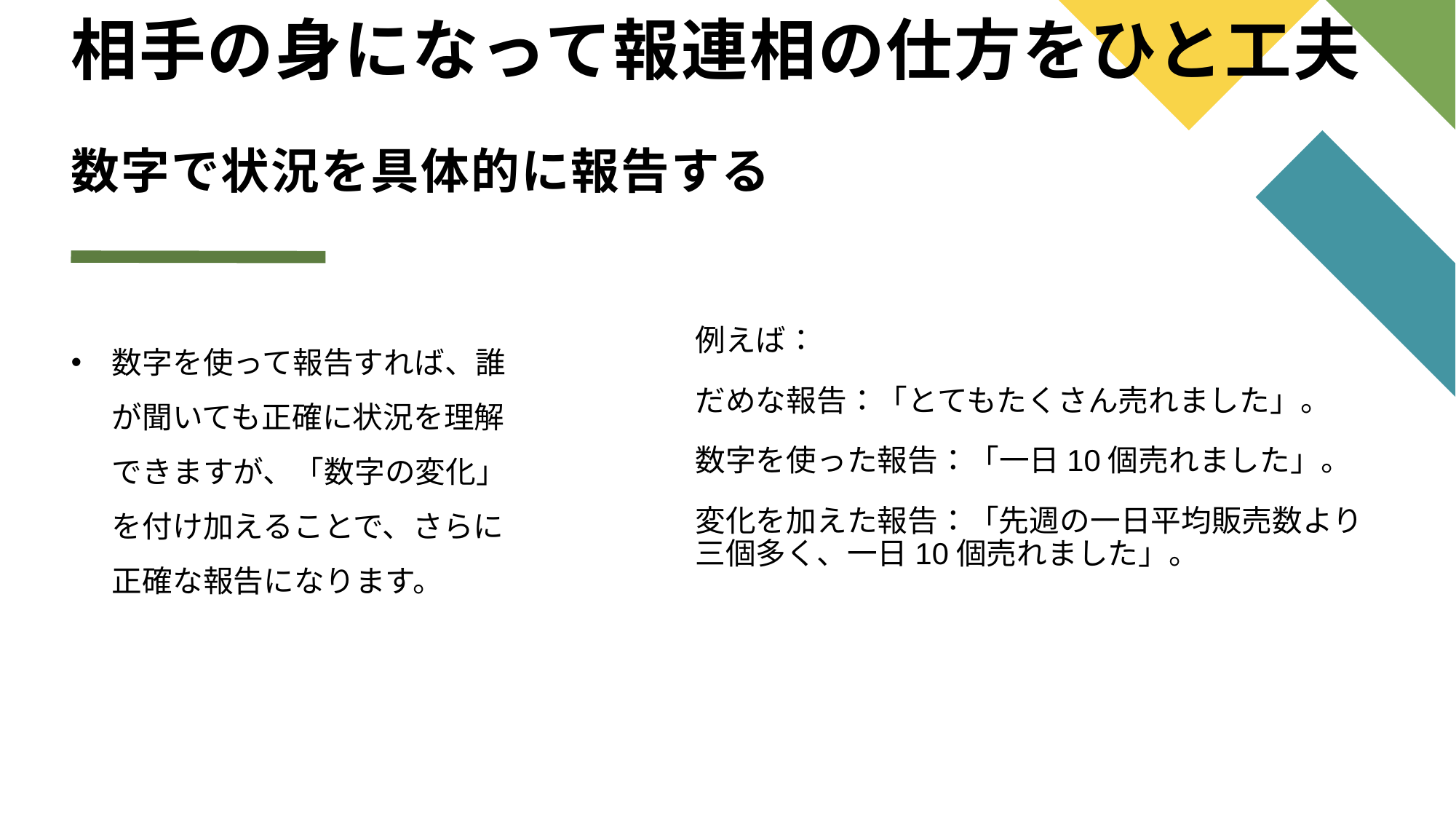

# 相手の身になって報連相の仕方をひと工夫 数字で状況を具体的に報告する
数字を使って報告すれば、誰が聞いても正確に状況を理解できますが、「数字の変化」を付け加えることで、さらに正確な報告になります。
例えば：
だめな報告：「とてもたくさん売れました」。
数字を使った報告：「一日10個売れました」。
変化を加えた報告：「先週の一日平均販売数より三個多く、一日10個売れました」。